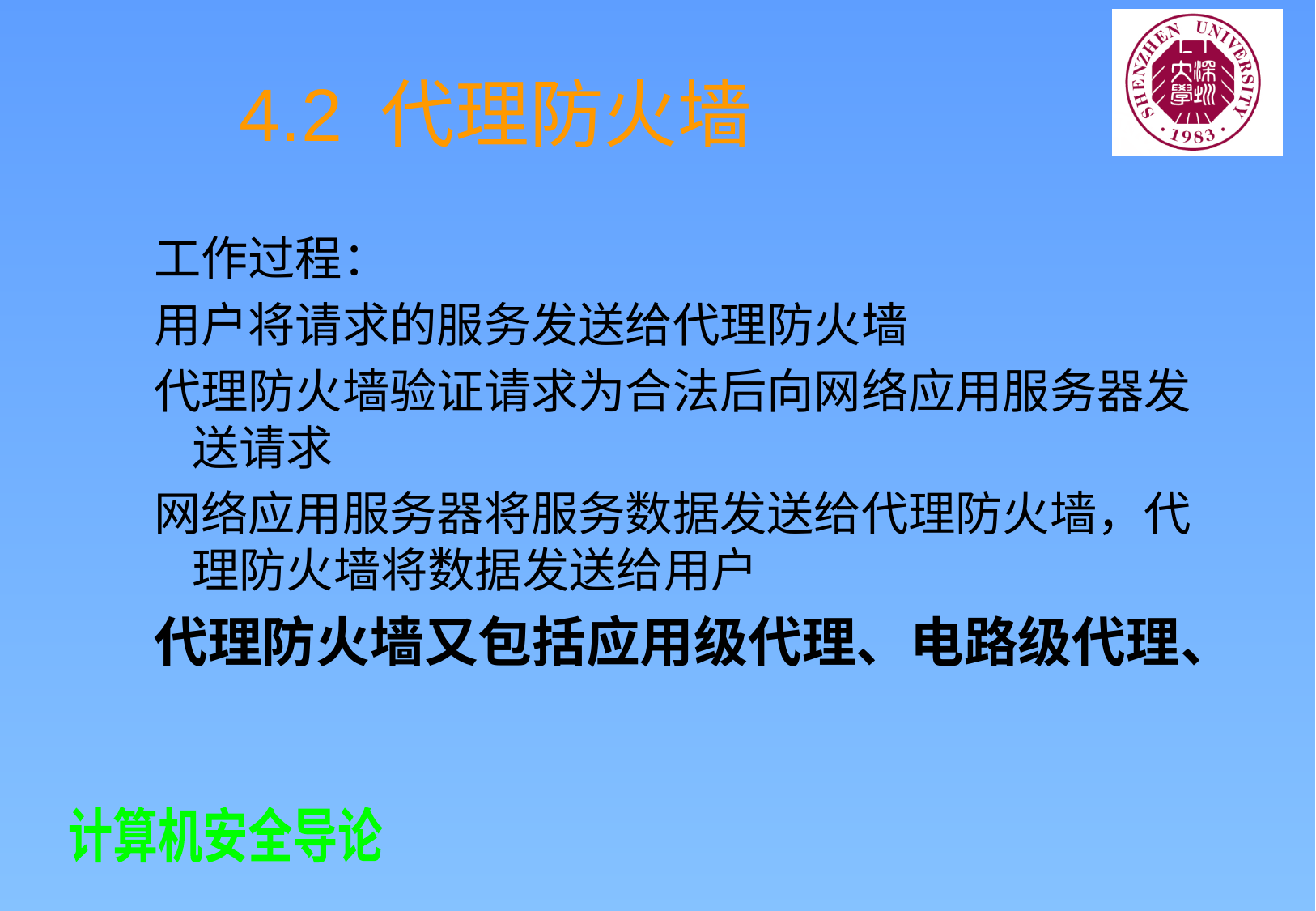

4.2 代理防火墙
工作过程：
用户将请求的服务发送给代理防火墙
代理防火墙验证请求为合法后向网络应用服务器发送请求
网络应用服务器将服务数据发送给代理防火墙，代理防火墙将数据发送给用户
代理防火墙又包括应用级代理、电路级代理、